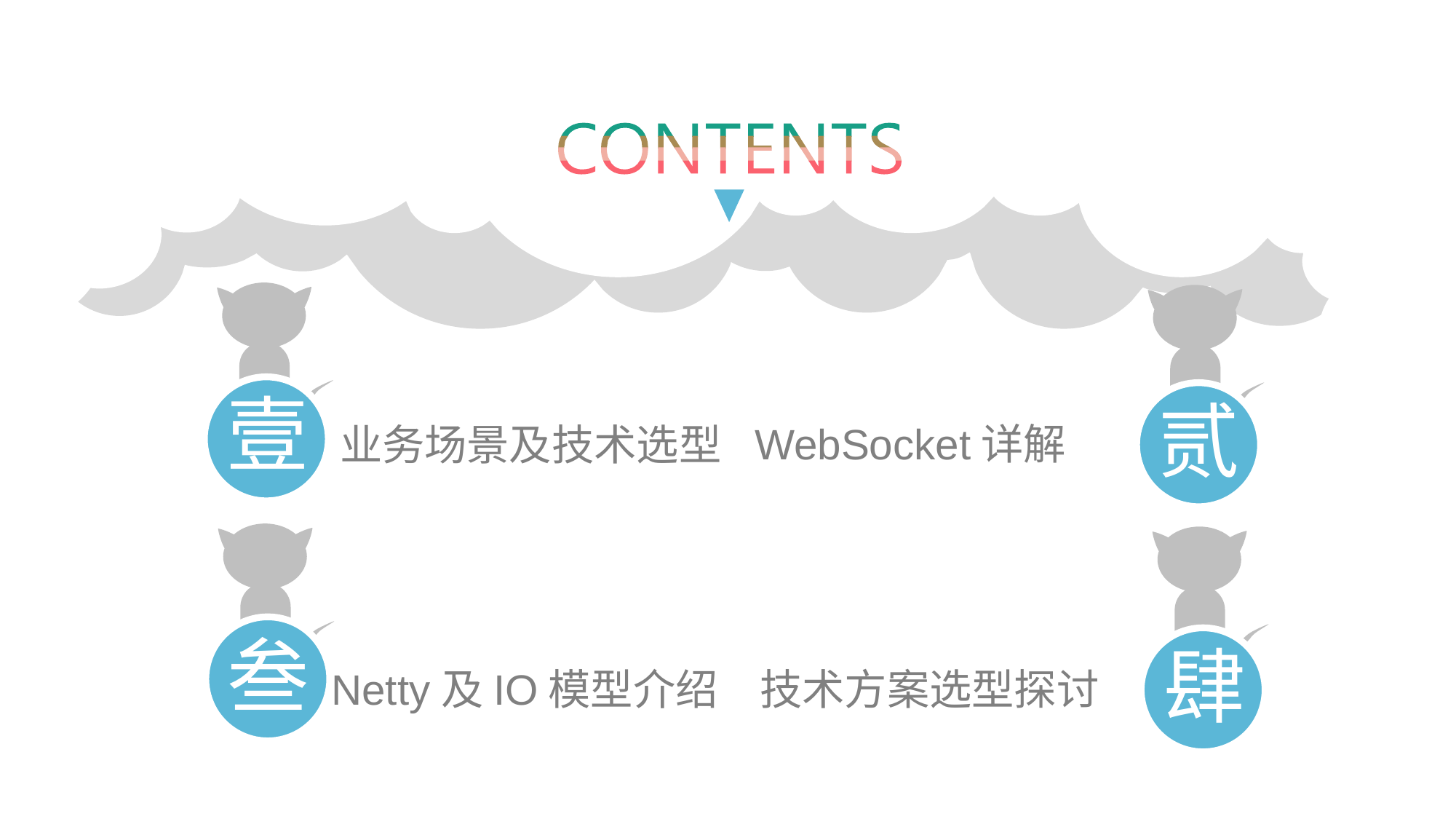

壹

贰
WebSocket详解
业务场景及技术选型

叁

肆
技术方案选型探讨
Netty及IO模型介绍